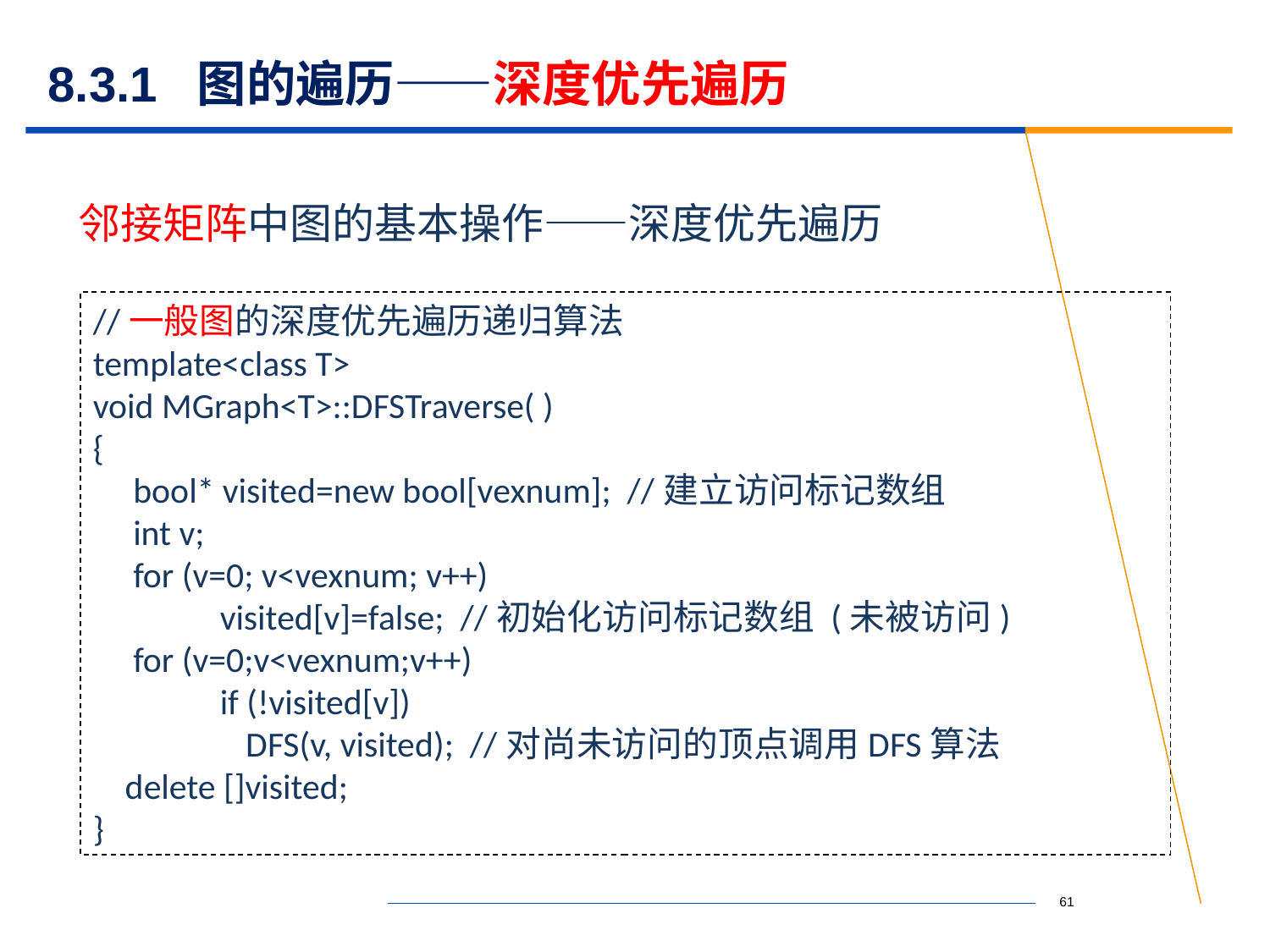

# 8.3.1  图的遍历——深度优先遍历
邻接矩阵中图的基本操作——深度优先遍历
//一般图的深度优先遍历递归算法
template<class T>
void MGraph<T>::DFSTraverse( )
{
     bool* visited=new bool[vexnum];  //建立访问标记数组
     int v;
     for (v=0; v<vexnum; v++)
	visited[v]=false;  //初始化访问标记数组 (未被访问)
     for (v=0;v<vexnum;v++)
	if (!visited[v])
                   DFS(v, visited);  //对尚未访问的顶点调用DFS算法
    delete []visited;
}